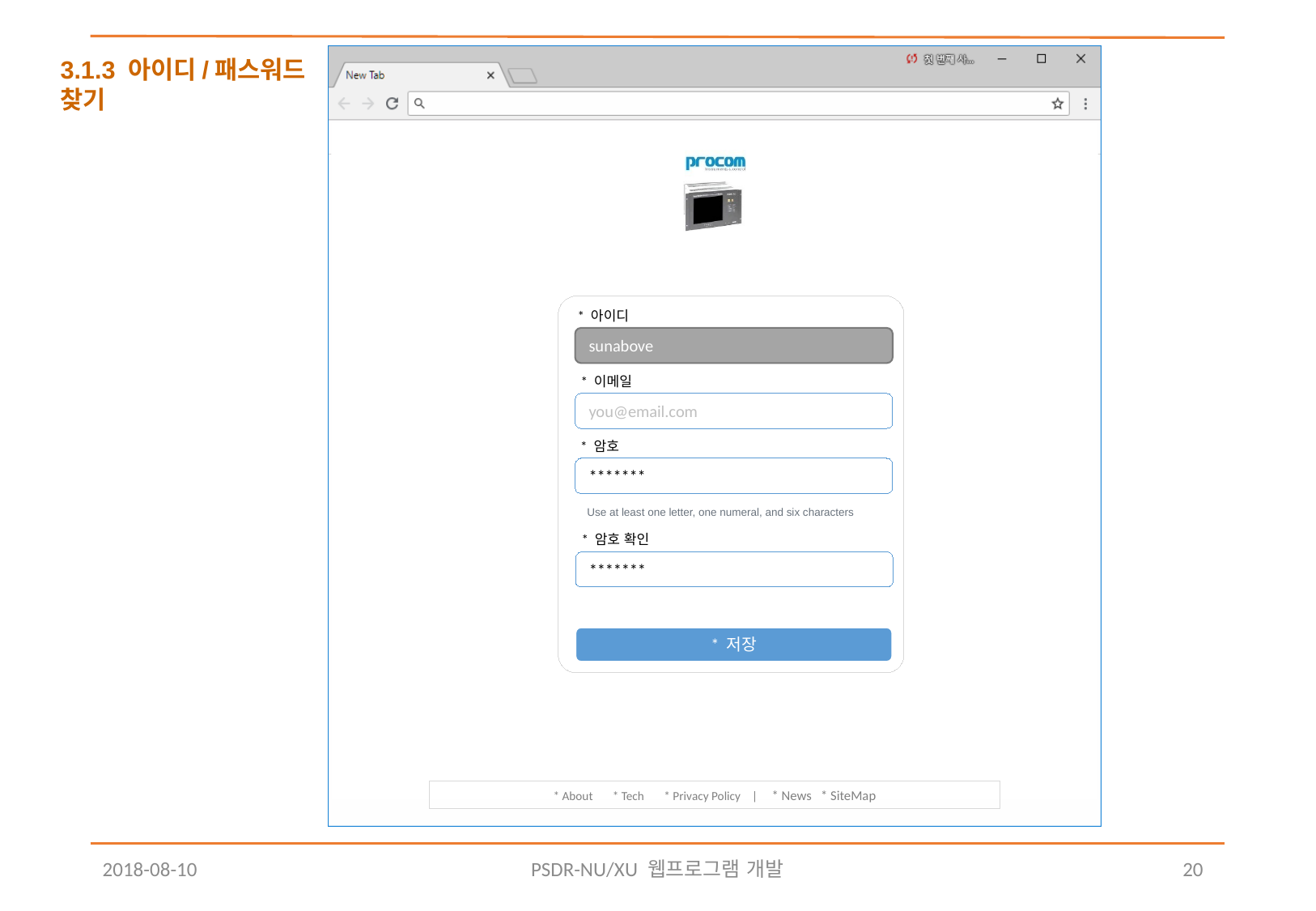

# 3.1.3 아이디/패스워드 찾기

* 아이디
sunabove
* 이메일
you@email.com
* 암호
*******
Use at least one letter, one numeral, and six characters
* 암호 확인
*******
* 저장
2018-08-10
PSDR-NU/XU 웹프로그램 개발
20